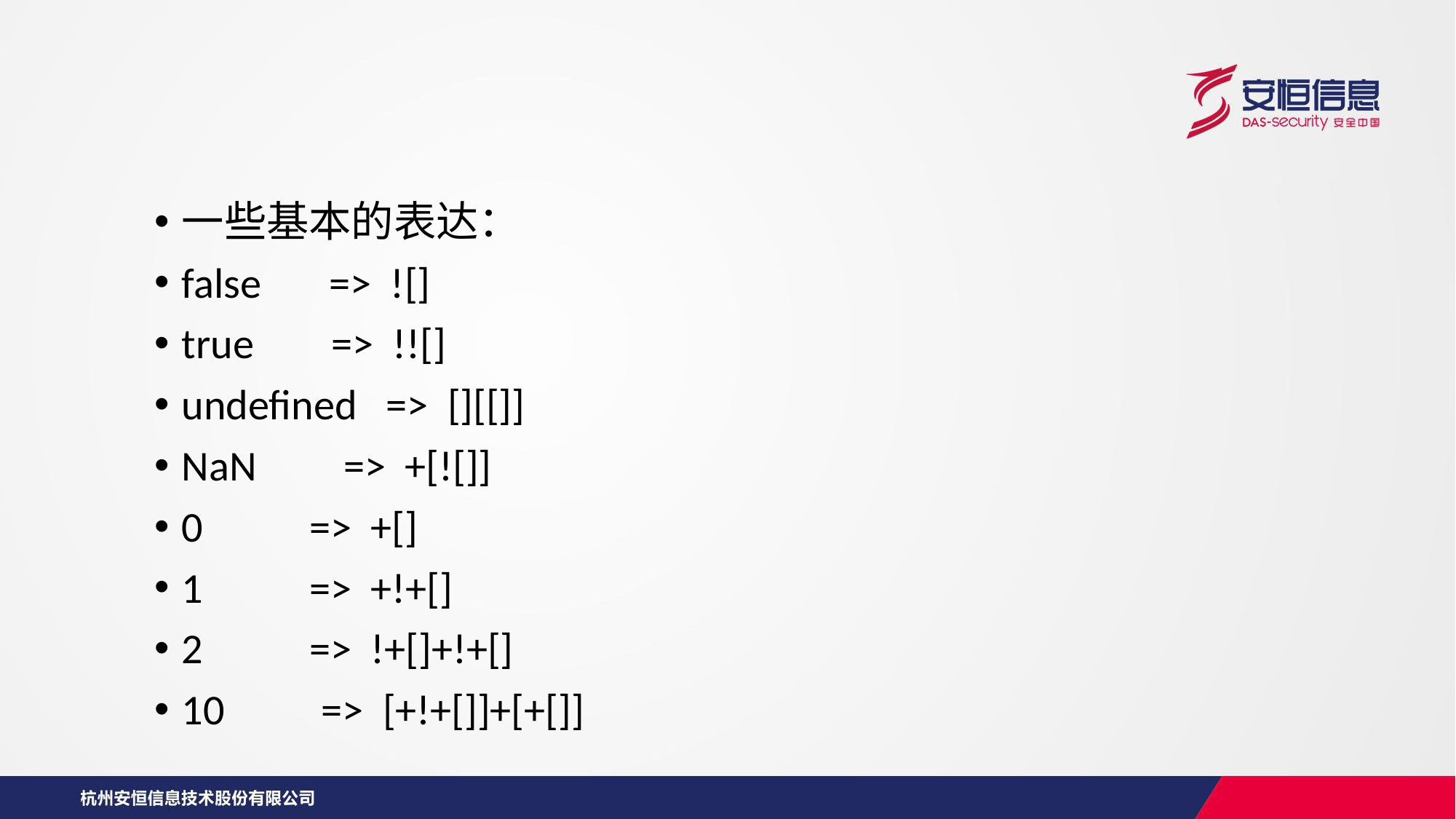

#
一些基本的表达：
false       =>  ![]
true        =>  !![]
undefined   =>  [][[]]
NaN         =>  +[![]]
0           =>  +[]
1           =>  +!+[]
2           =>  !+[]+!+[]
10          =>  [+!+[]]+[+[]]